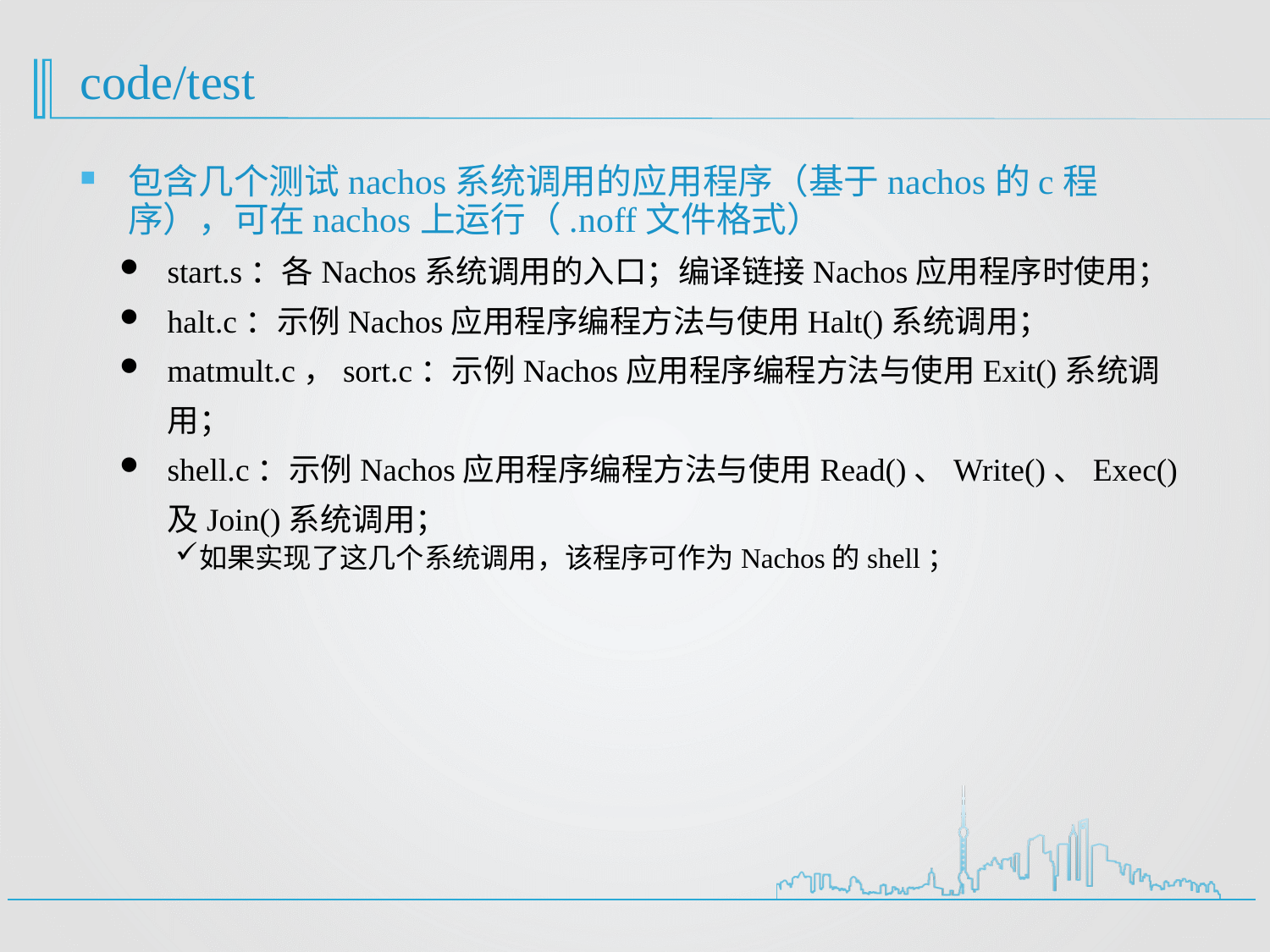

# code/test
包含几个测试nachos系统调用的应用程序（基于nachos的c程序），可在nachos上运行（.noff文件格式）
start.s：各Nachos系统调用的入口；编译链接Nachos应用程序时使用；
halt.c：示例Nachos应用程序编程方法与使用Halt()系统调用；
matmult.c，sort.c：示例Nachos应用程序编程方法与使用Exit()系统调用；
shell.c：示例Nachos应用程序编程方法与使用Read()、Write()、Exec()及Join()系统调用；
如果实现了这几个系统调用，该程序可作为Nachos的shell；